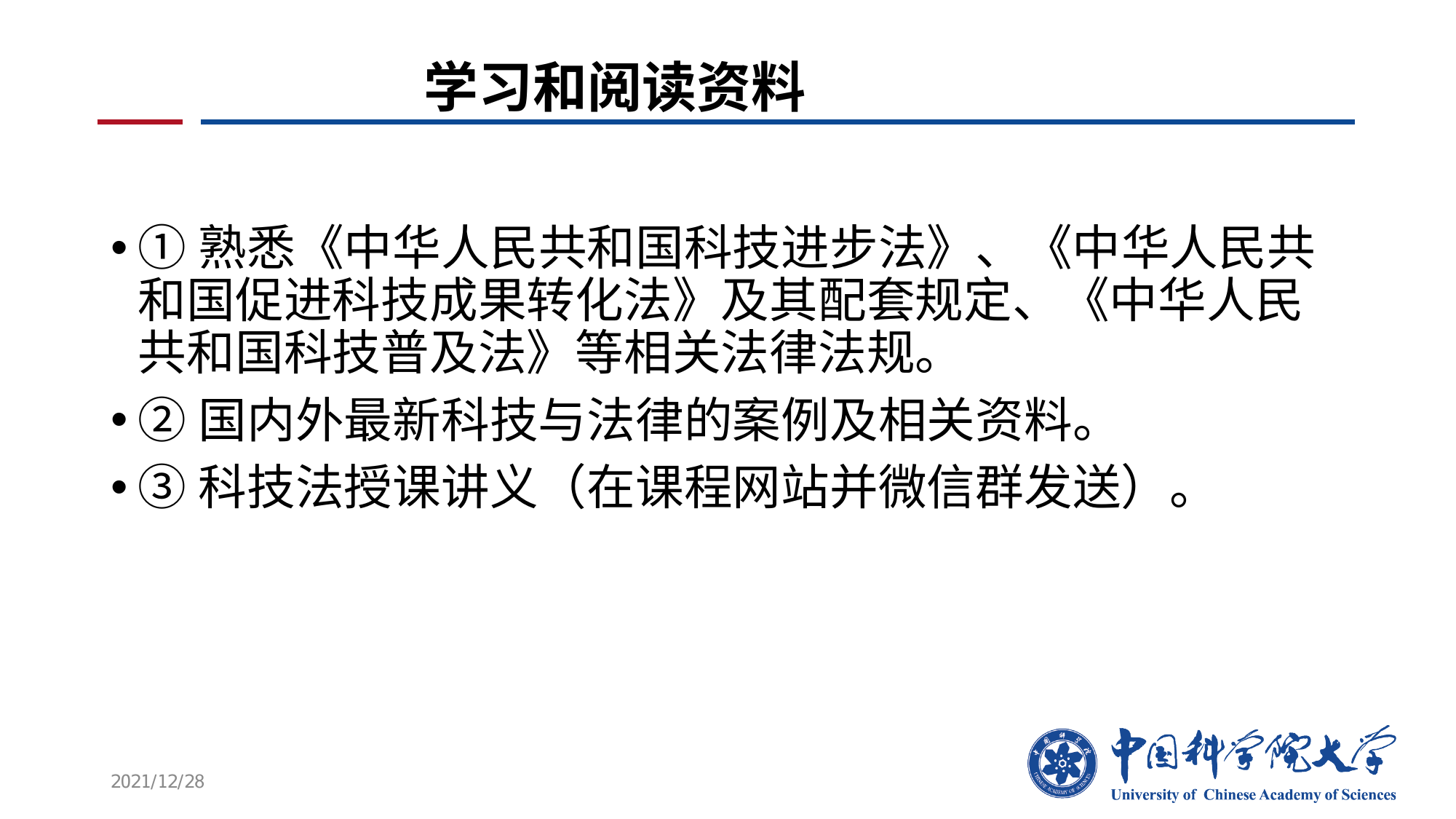

# 学习和阅读资料
①熟悉《中华人民共和国科技进步法》、《中华人民共和国促进科技成果转化法》及其配套规定、《中华人民共和国科技普及法》等相关法律法规。
②国内外最新科技与法律的案例及相关资料。
③科技法授课讲义（在课程网站并微信群发送）。

2021/12/28